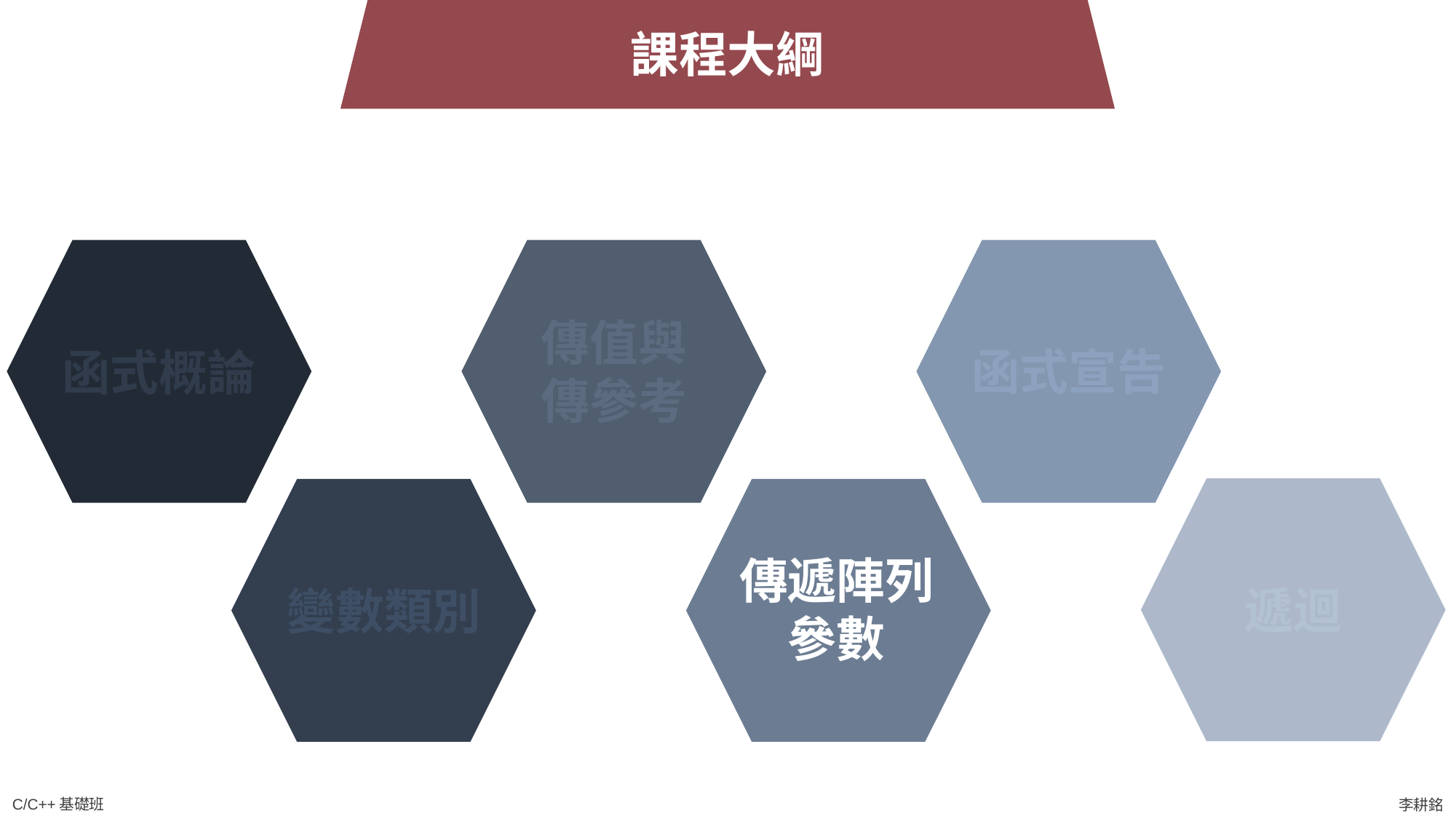

課程大綱

傳值與傳參考
函式宣告
函式概論

傳遞陣列參數
遞迴
變數類別
C/C++基礎班
李耕銘